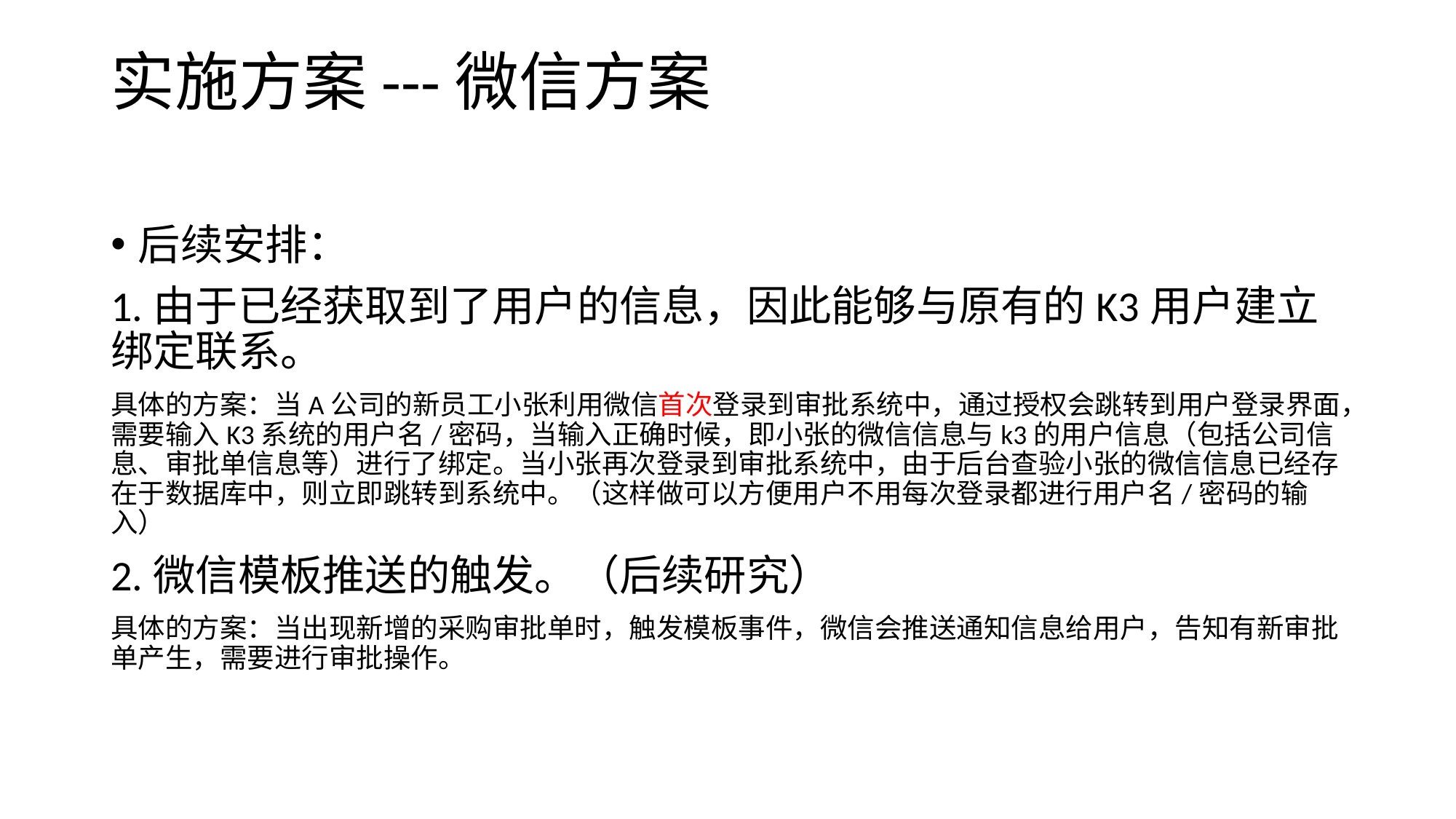

# 实施方案---微信方案
后续安排：
1.由于已经获取到了用户的信息，因此能够与原有的K3用户建立绑定联系。
具体的方案：当A公司的新员工小张利用微信首次登录到审批系统中，通过授权会跳转到用户登录界面，需要输入K3系统的用户名/密码，当输入正确时候，即小张的微信信息与k3的用户信息（包括公司信息、审批单信息等）进行了绑定。当小张再次登录到审批系统中，由于后台查验小张的微信信息已经存在于数据库中，则立即跳转到系统中。（这样做可以方便用户不用每次登录都进行用户名/密码的输入）
2.微信模板推送的触发。（后续研究）
具体的方案：当出现新增的采购审批单时，触发模板事件，微信会推送通知信息给用户，告知有新审批单产生，需要进行审批操作。